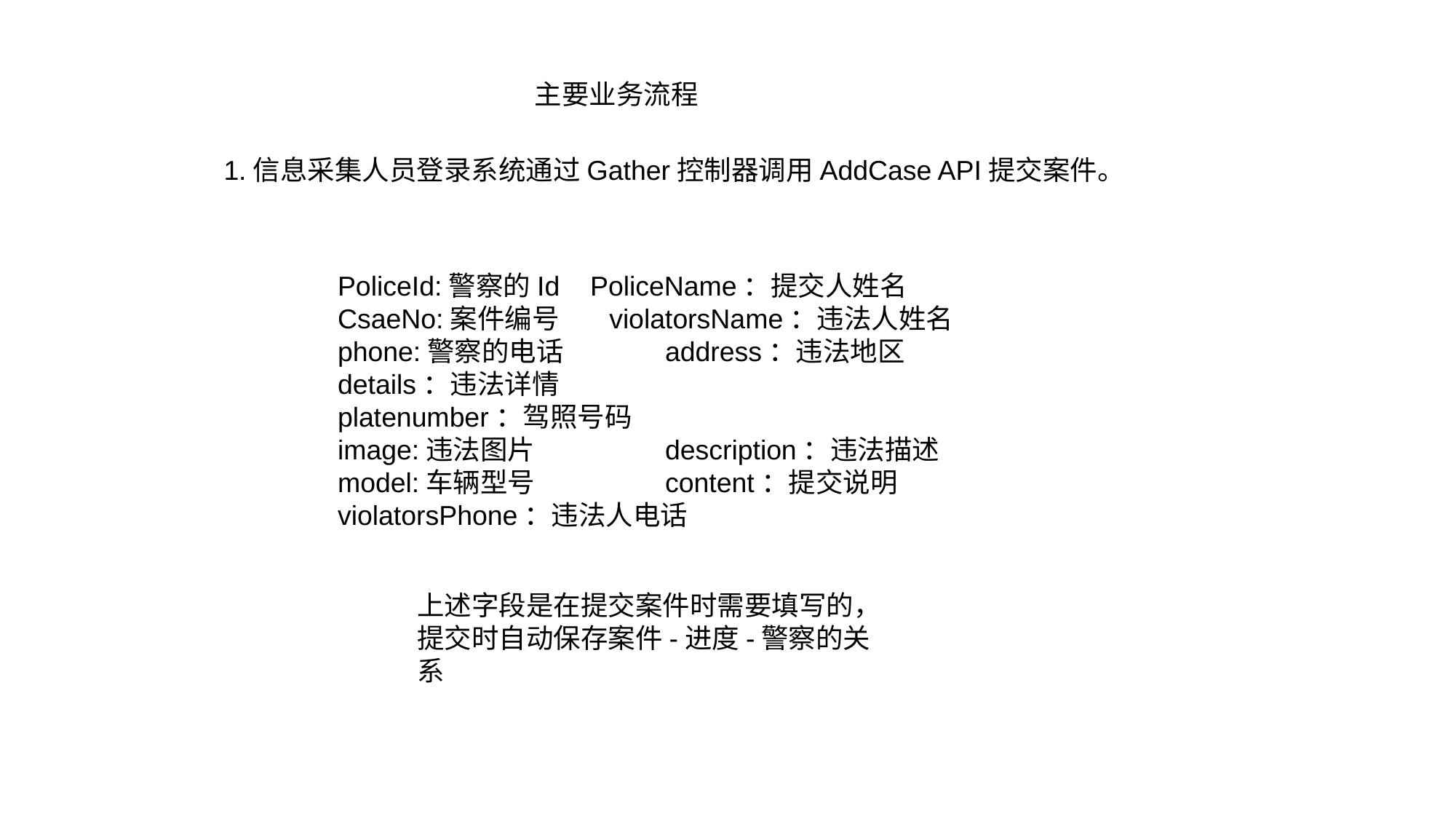

主要业务流程
1.信息采集人员登录系统通过Gather控制器调用AddCase API提交案件。
PoliceId:警察的Id    PoliceName：提交人姓名
CsaeNo:案件编号       violatorsName：违法人姓名
phone:警察的电话	address：违法地区
details：违法详情		platenumber：驾照号码
image:违法图片		description：违法描述
model:车辆型号		content：提交说明
violatorsPhone：违法人电话
上述字段是在提交案件时需要填写的，提交时自动保存案件-进度-警察的关系